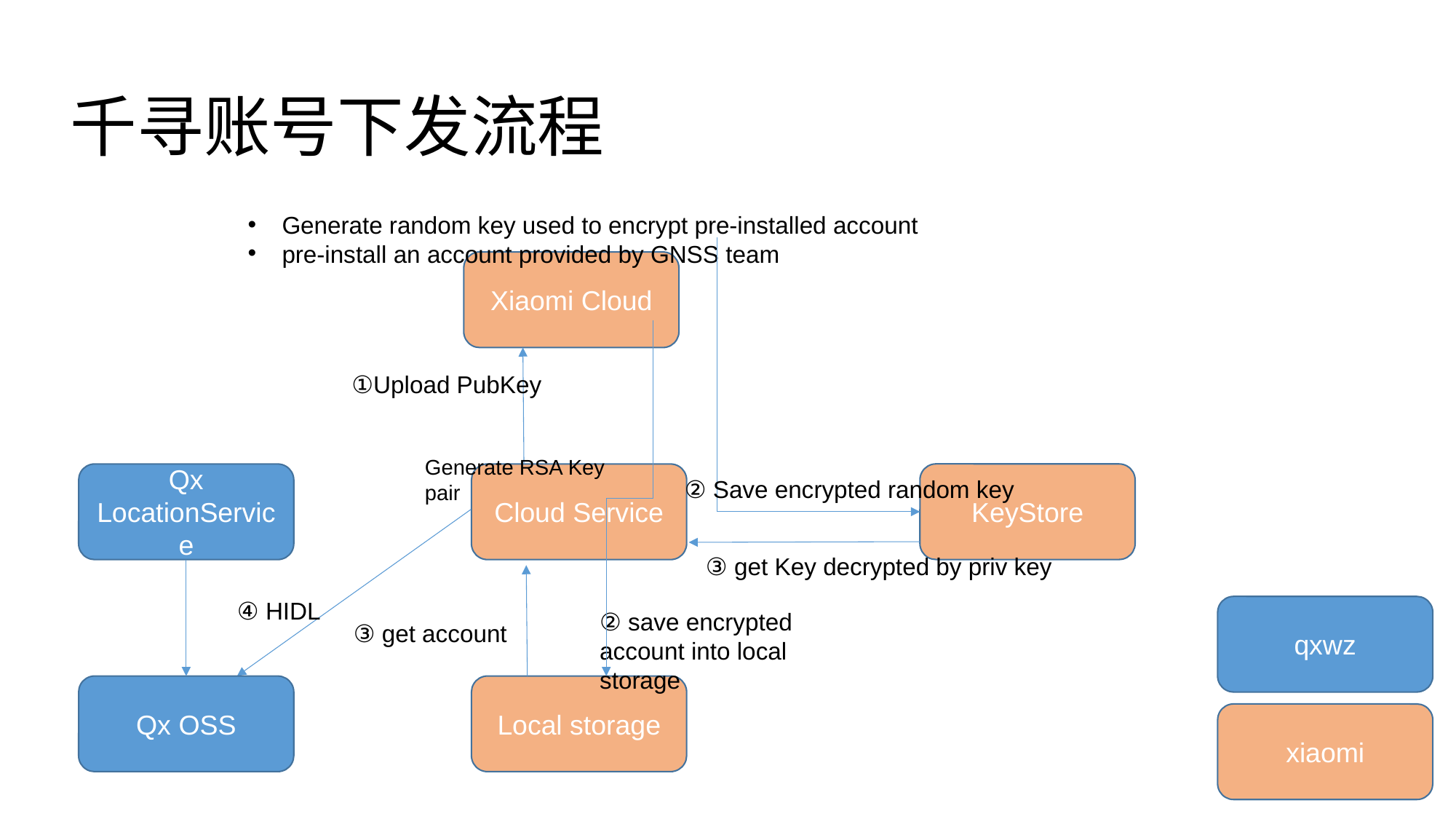

# 千寻账号下发流程
Generate random key used to encrypt pre-installed account
pre-install an account provided by GNSS team
Xiaomi Cloud
①Upload PubKey
Generate RSA Key pair
KeyStore
Qx LocationService
Cloud Service
② Save encrypted random key
③ get Key decrypted by priv key
④ HIDL
qxwz
② save encrypted account into local storage
③ get account
Qx OSS
Local storage
xiaomi